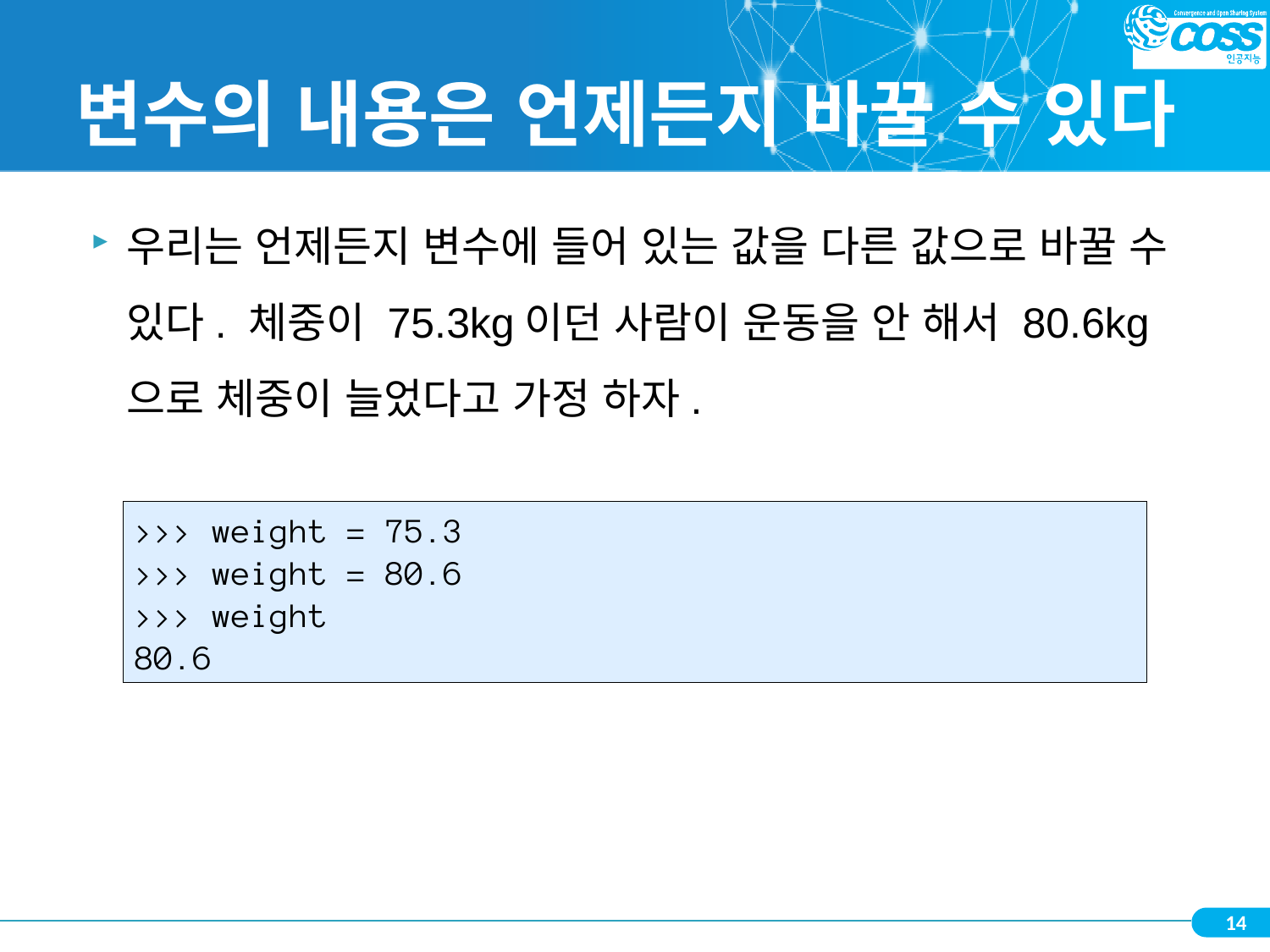

# 변수의 내용은 언제든지 바꿀 수 있다
우리는 언제든지 변수에 들어 있는 값을 다른 값으로 바꿀 수 있다. 체중이 75.3kg이던 사람이 운동을 안 해서 80.6kg으로 체중이 늘었다고 가정 하자.

>>> weight = 75.3
>>> weight = 80.6
>>> weight
80.6